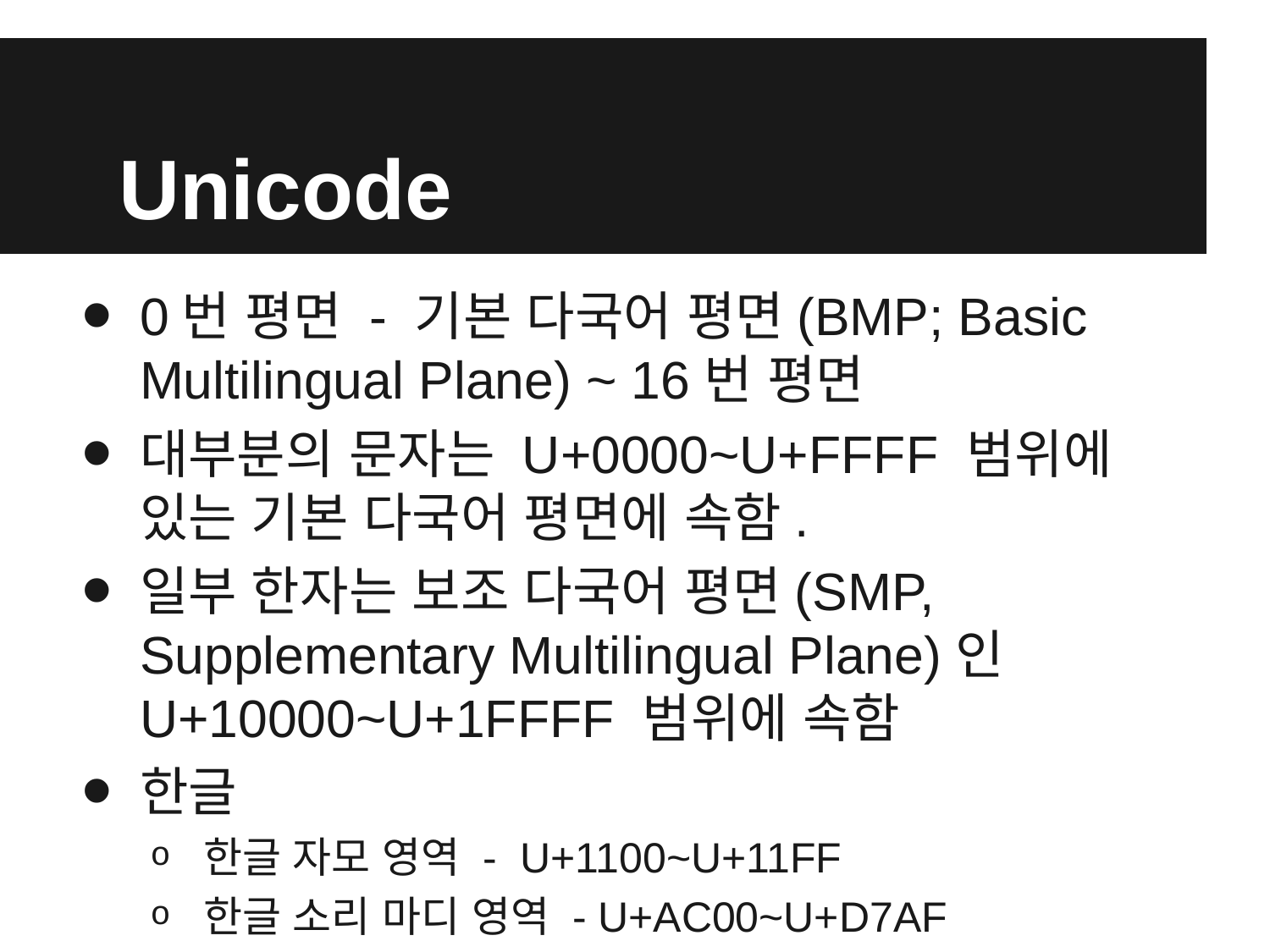

# Unicode
0번 평면 - 기본 다국어 평면(BMP; Basic Multilingual Plane) ~ 16번 평면
대부분의 문자는 U+0000~U+FFFF 범위에 있는 기본 다국어 평면에 속함.
일부 한자는 보조 다국어 평면(SMP, Supplementary Multilingual Plane)인 U+10000~U+1FFFF 범위에 속함
한글
한글 자모 영역 -  U+1100~U+11FF
한글 소리 마디 영역 - U+AC00~U+D7AF